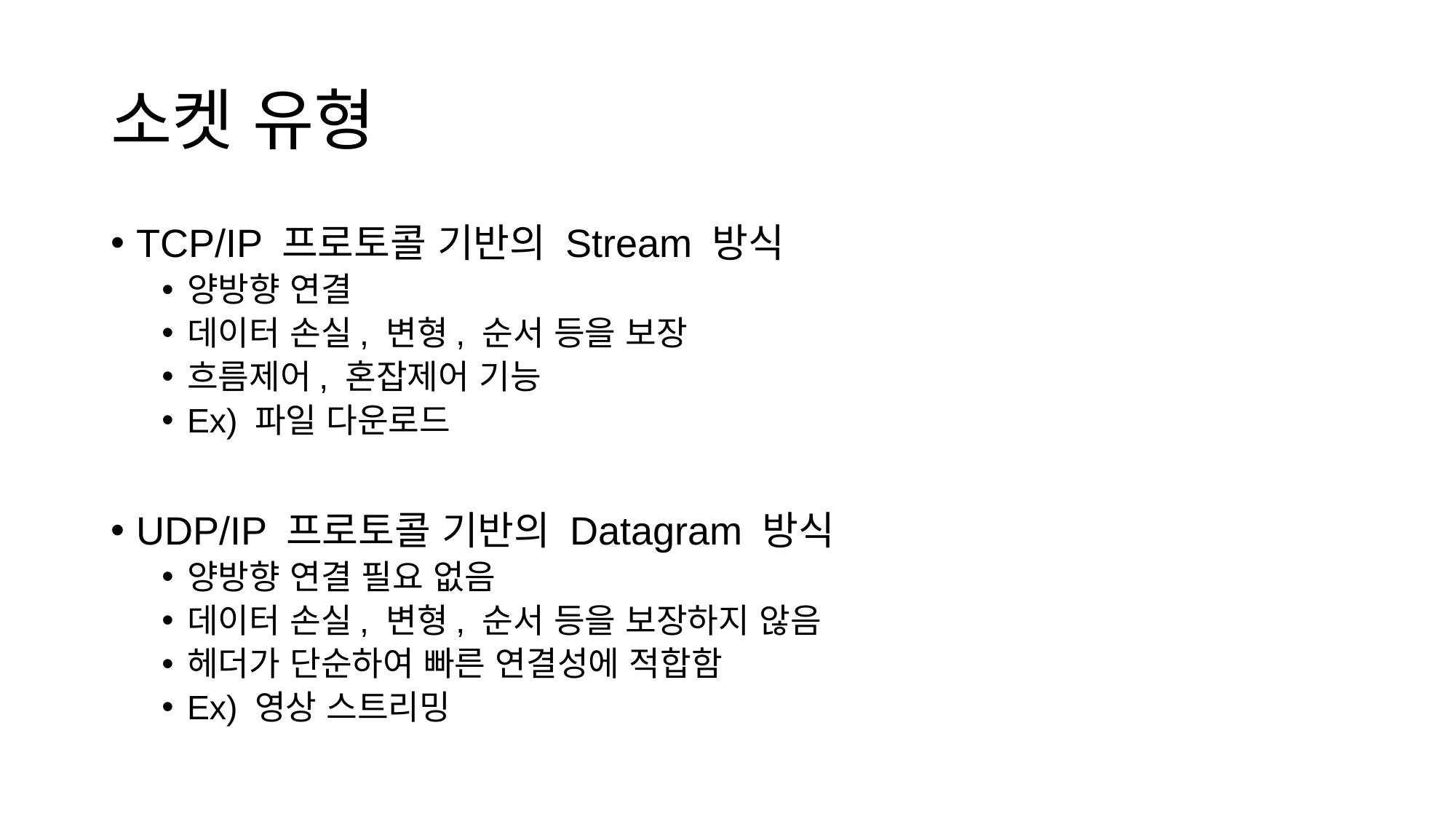

# 소켓 유형
TCP/IP 프로토콜 기반의 Stream 방식
양방향 연결
데이터 손실, 변형, 순서 등을 보장
흐름제어, 혼잡제어 기능
Ex) 파일 다운로드

UDP/IP 프로토콜 기반의 Datagram 방식
양방향 연결 필요 없음
데이터 손실, 변형, 순서 등을 보장하지 않음
헤더가 단순하여 빠른 연결성에 적합함
Ex) 영상 스트리밍